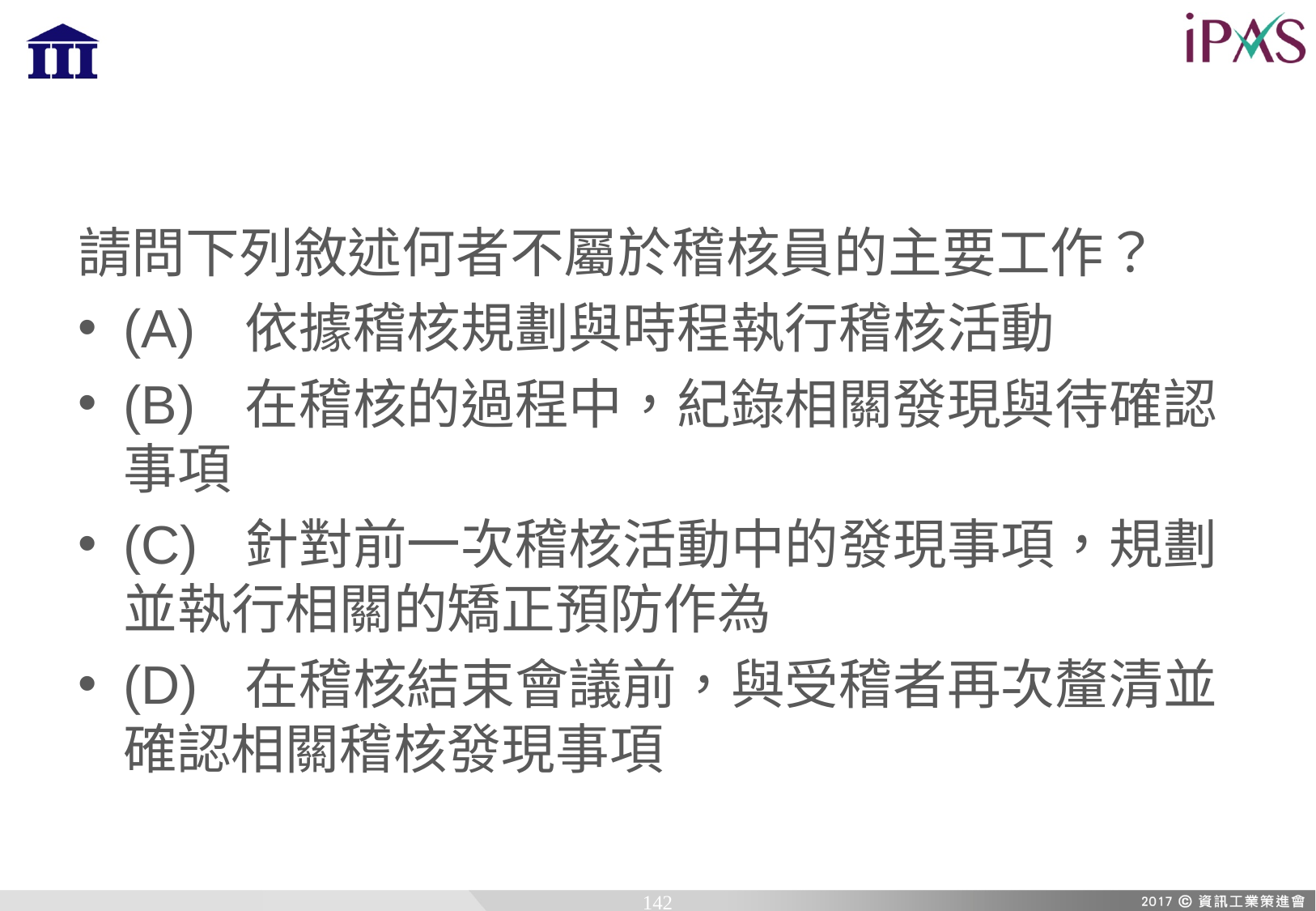

請問下列敘述何者不屬於稽核員的主要工作？
(A)	依據稽核規劃與時程執行稽核活動
(B)	在稽核的過程中，紀錄相關發現與待確認事項
(C)	針對前一次稽核活動中的發現事項，規劃並執行相關的矯正預防作為
(D)	在稽核結束會議前，與受稽者再次釐清並確認相關稽核發現事項
142